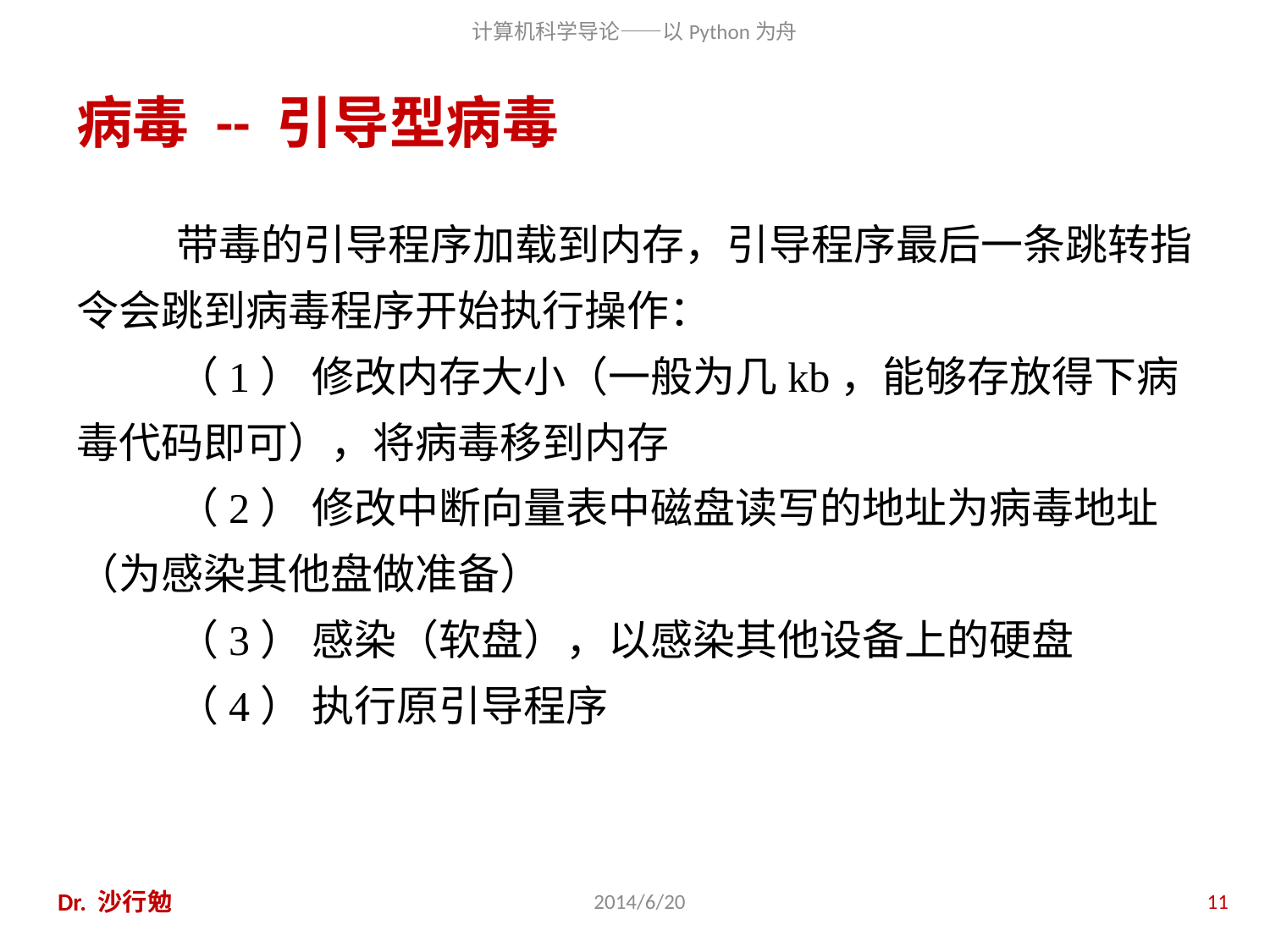

# 病毒 -- 引导型病毒
带毒的引导程序加载到内存，引导程序最后一条跳转指令会跳到病毒程序开始执行操作：
（1） 修改内存大小（一般为几kb，能够存放得下病毒代码即可），将病毒移到内存
（2） 修改中断向量表中磁盘读写的地址为病毒地址（为感染其他盘做准备）
（3） 感染（软盘），以感染其他设备上的硬盘
（4） 执行原引导程序
Dr. 沙行勉
2014/6/20
11